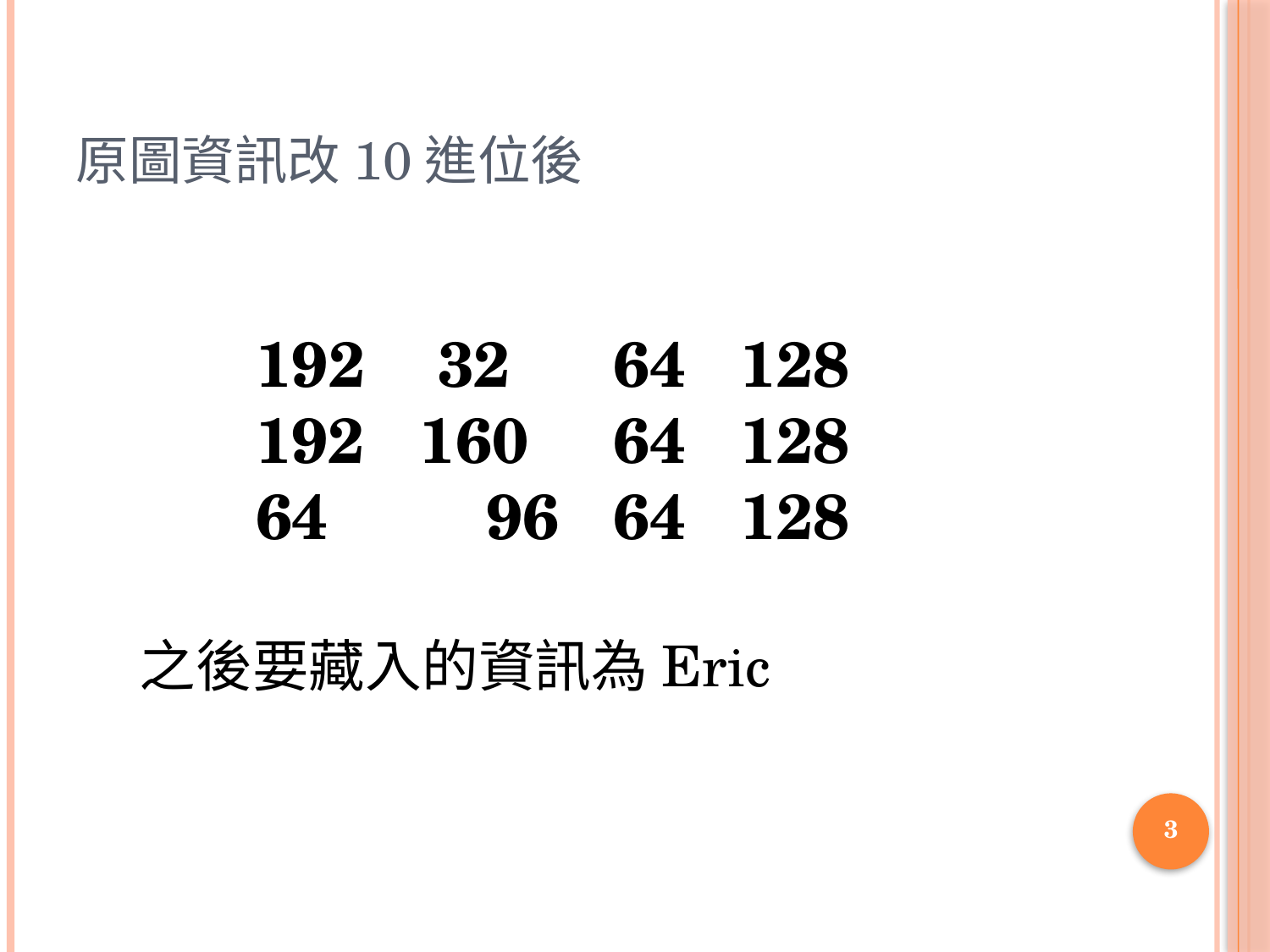

# 原圖資訊改10進位後

    32	64	128
192   160	64	128
64		96	64	128

之後要藏入的資訊為Eric
3